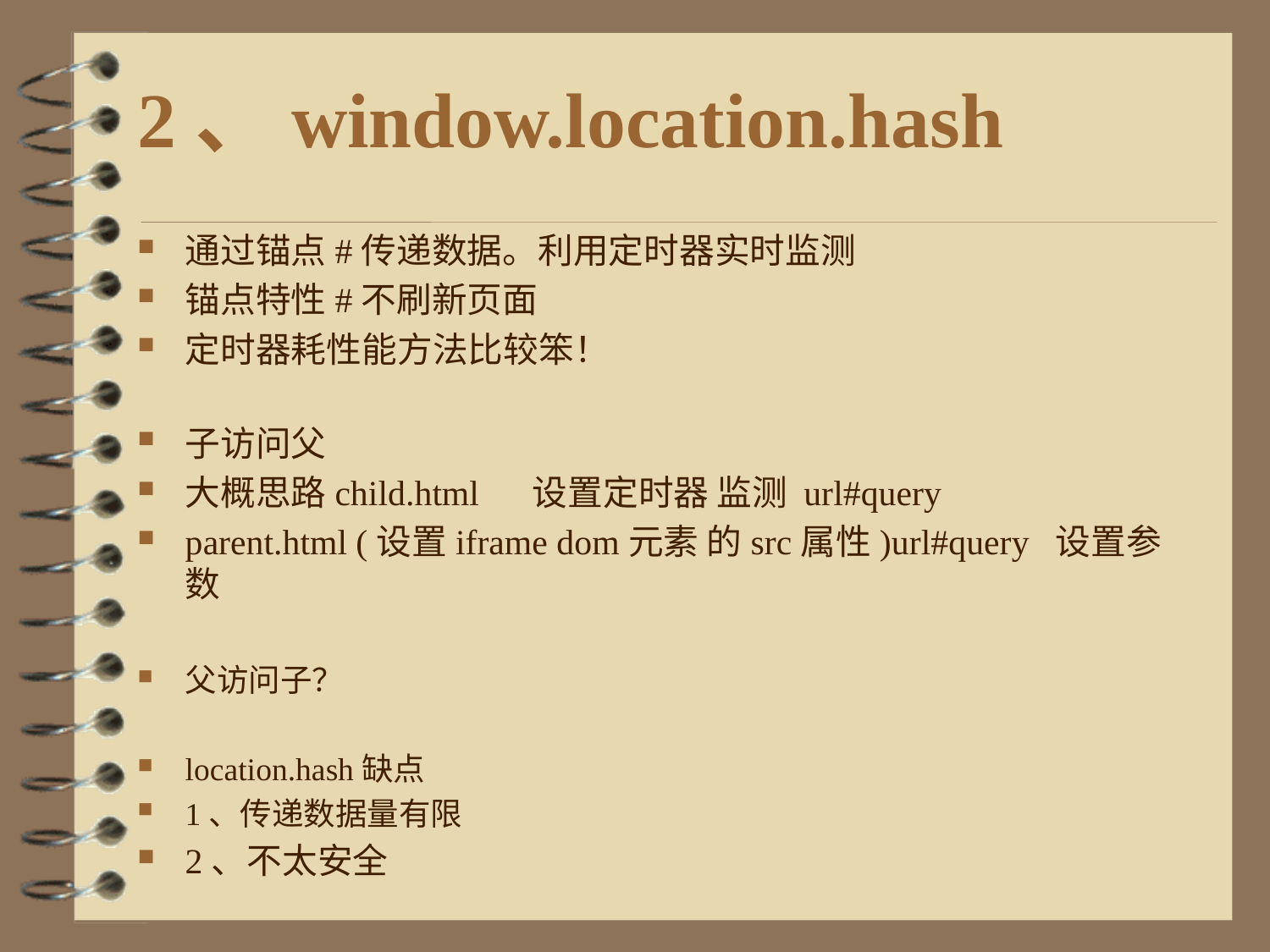

# 2、window.location.hash
通过锚点#传递数据。利用定时器实时监测
锚点特性#不刷新页面
定时器耗性能方法比较笨！

子访问父
大概思路child.html     设置定时器 监测 url#query
parent.html (设置iframe dom元素 的src属性)url#query  设置参数

父访问子？

location.hash缺点
1、传递数据量有限
2、不太安全